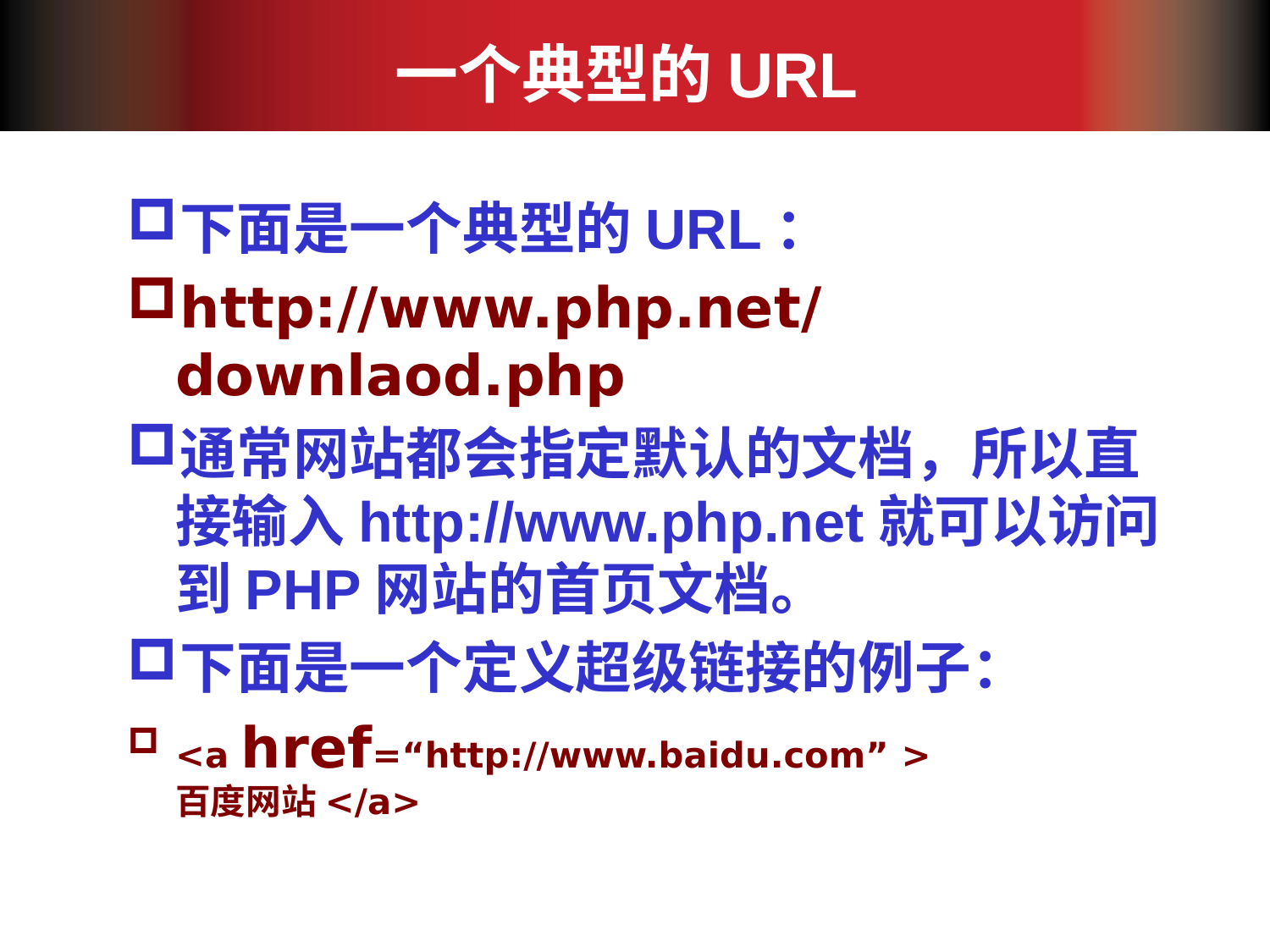

# 一个典型的URL
下面是一个典型的URL：
http://www.php.net/downlaod.php
通常网站都会指定默认的文档，所以直接输入http://www.php.net就可以访问到PHP网站的首页文档。
下面是一个定义超级链接的例子：
<a href=“http://www.baidu.com” > 百度网站</a>